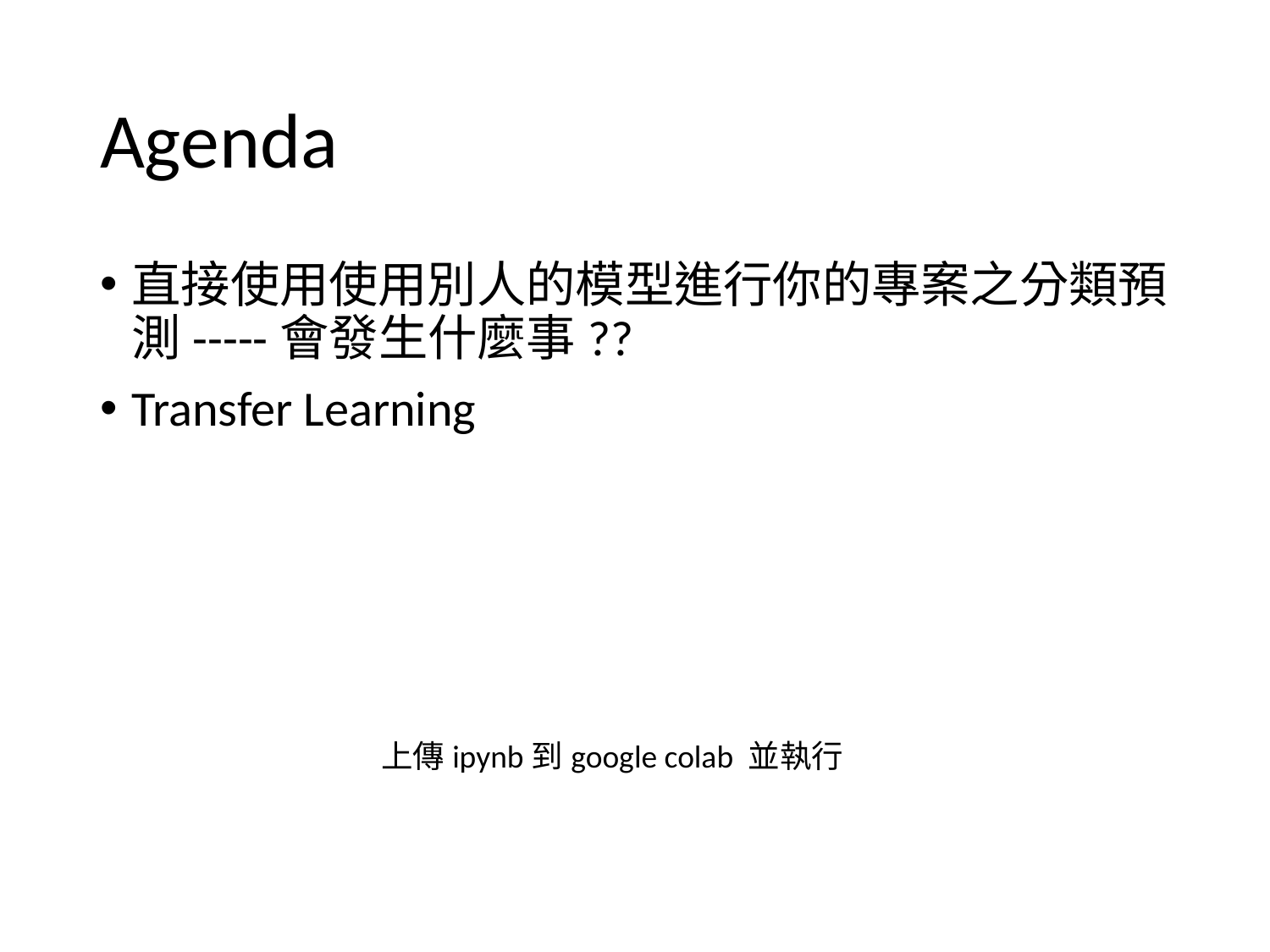

# Agenda
直接使用使用別人的模型進行你的專案之分類預測-----會發生什麼事??
Transfer Learning

上傳ipynb到google colab 並執行